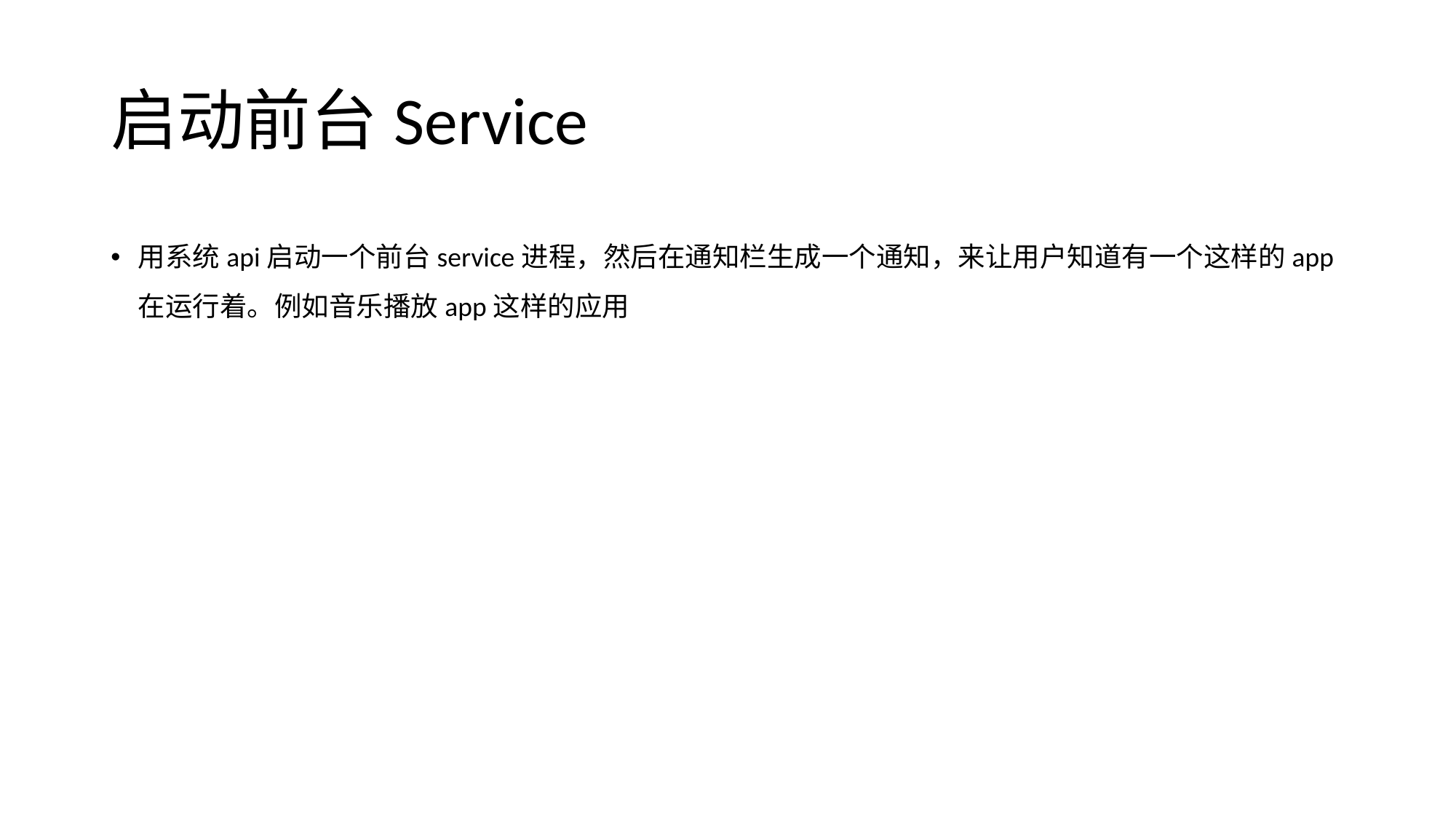

# 启动前台Service
用系统api启动一个前台service进程，然后在通知栏生成一个通知，来让用户知道有一个这样的app在运行着。例如音乐播放app这样的应用